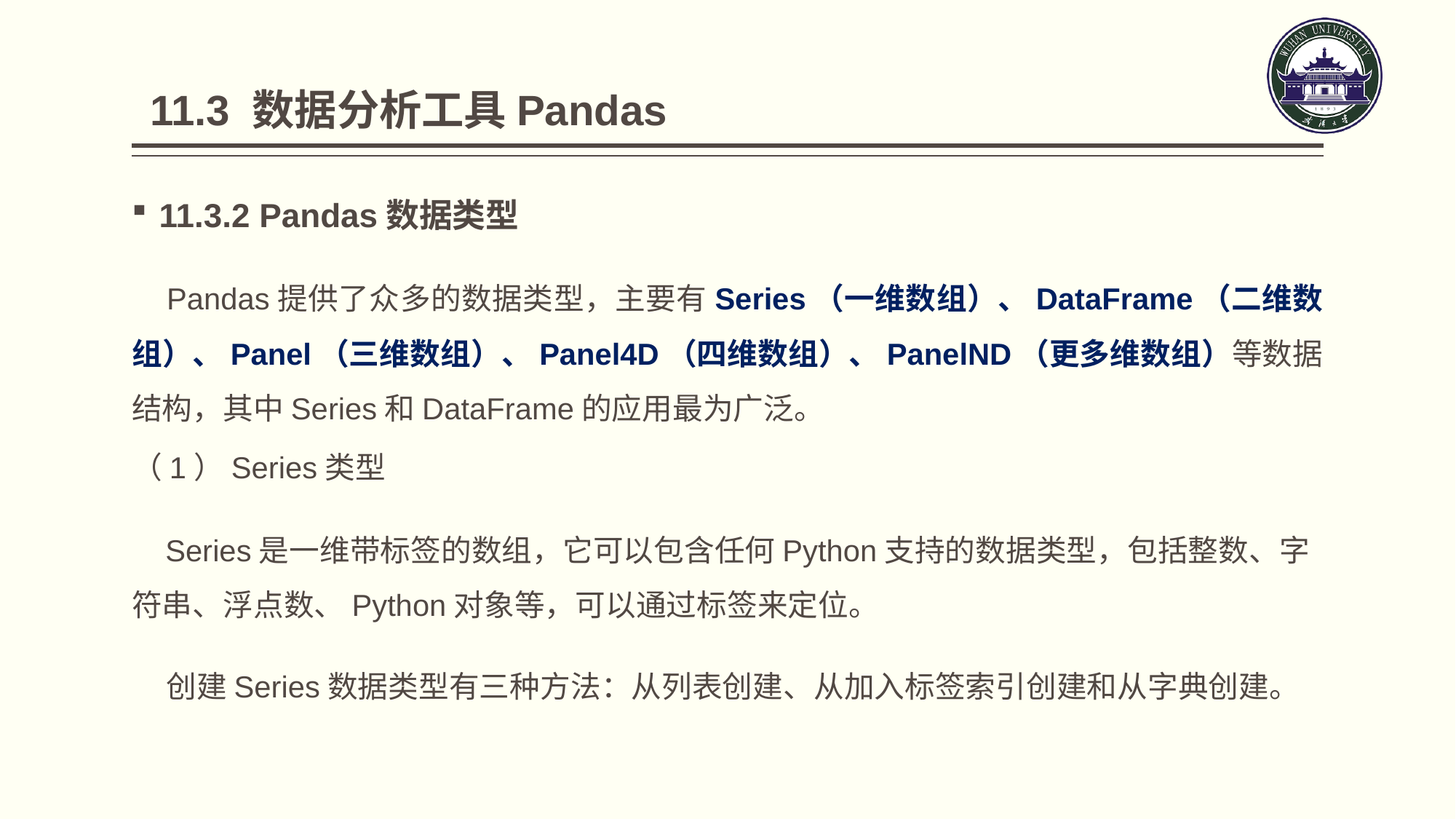

11.3 数据分析工具Pandas
11.3.2 Pandas数据类型
    Pandas提供了众多的数据类型，主要有Series（一维数组）、DataFrame（二维数组）、Panel（三维数组）、Panel4D（四维数组）、PanelND（更多维数组）等数据结构，其中Series和DataFrame的应用最为广泛。
（1）Series类型
    Series是一维带标签的数组，它可以包含任何Python支持的数据类型，包括整数、字符串、浮点数、Python对象等，可以通过标签来定位。
    创建Series数据类型有三种方法：从列表创建、从加入标签索引创建和从字典创建。